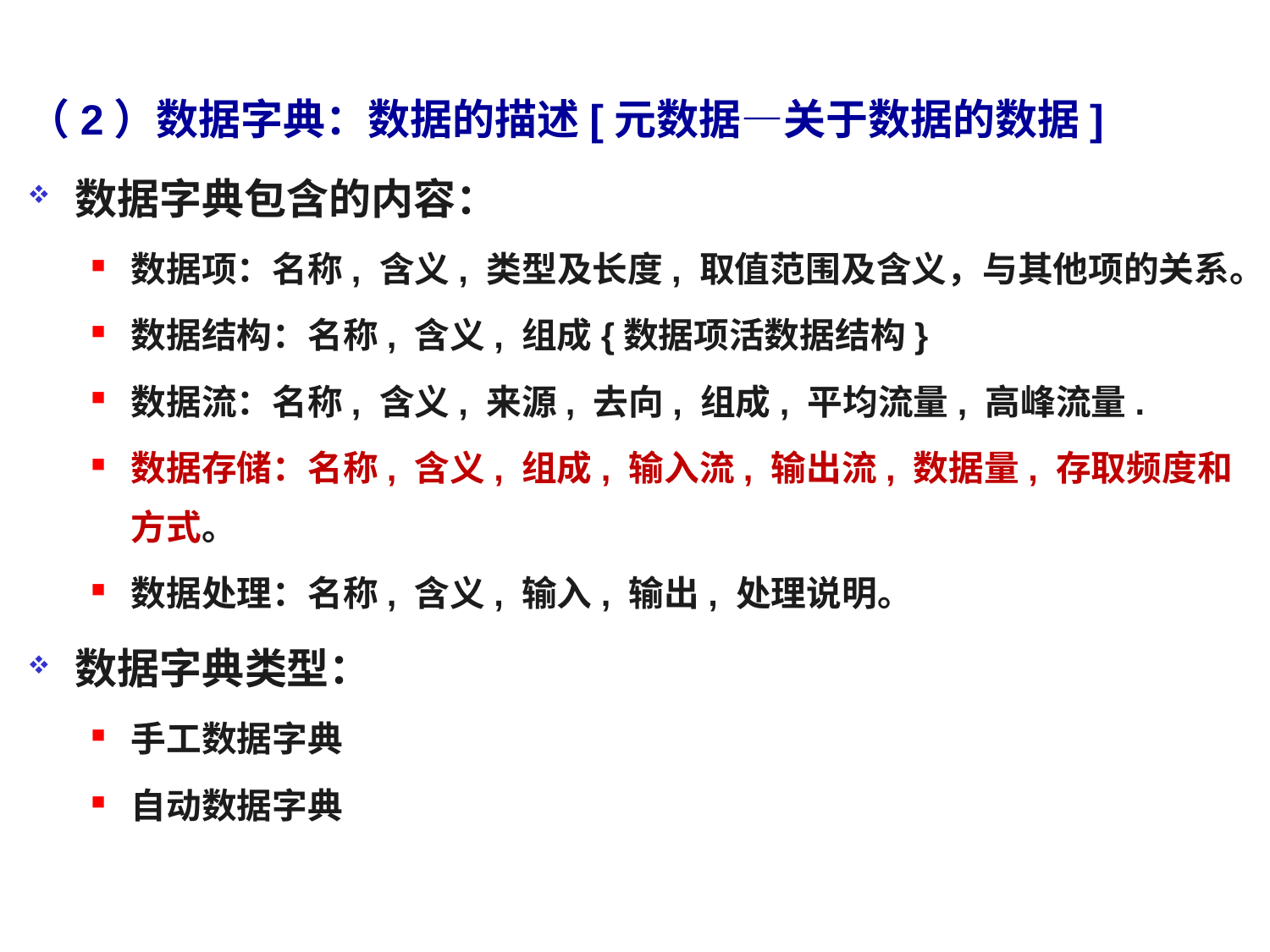

（2）数据字典：数据的描述[元数据—关于数据的数据]
数据字典包含的内容：
数据项：名称, 含义, 类型及长度, 取值范围及含义，与其他项的关系。
数据结构：名称, 含义, 组成{数据项活数据结构}
数据流：名称, 含义, 来源, 去向, 组成, 平均流量, 高峰流量.
数据存储：名称, 含义, 组成, 输入流, 输出流, 数据量, 存取频度和方式。
数据处理：名称, 含义, 输入, 输出, 处理说明。
数据字典类型：
手工数据字典
自动数据字典